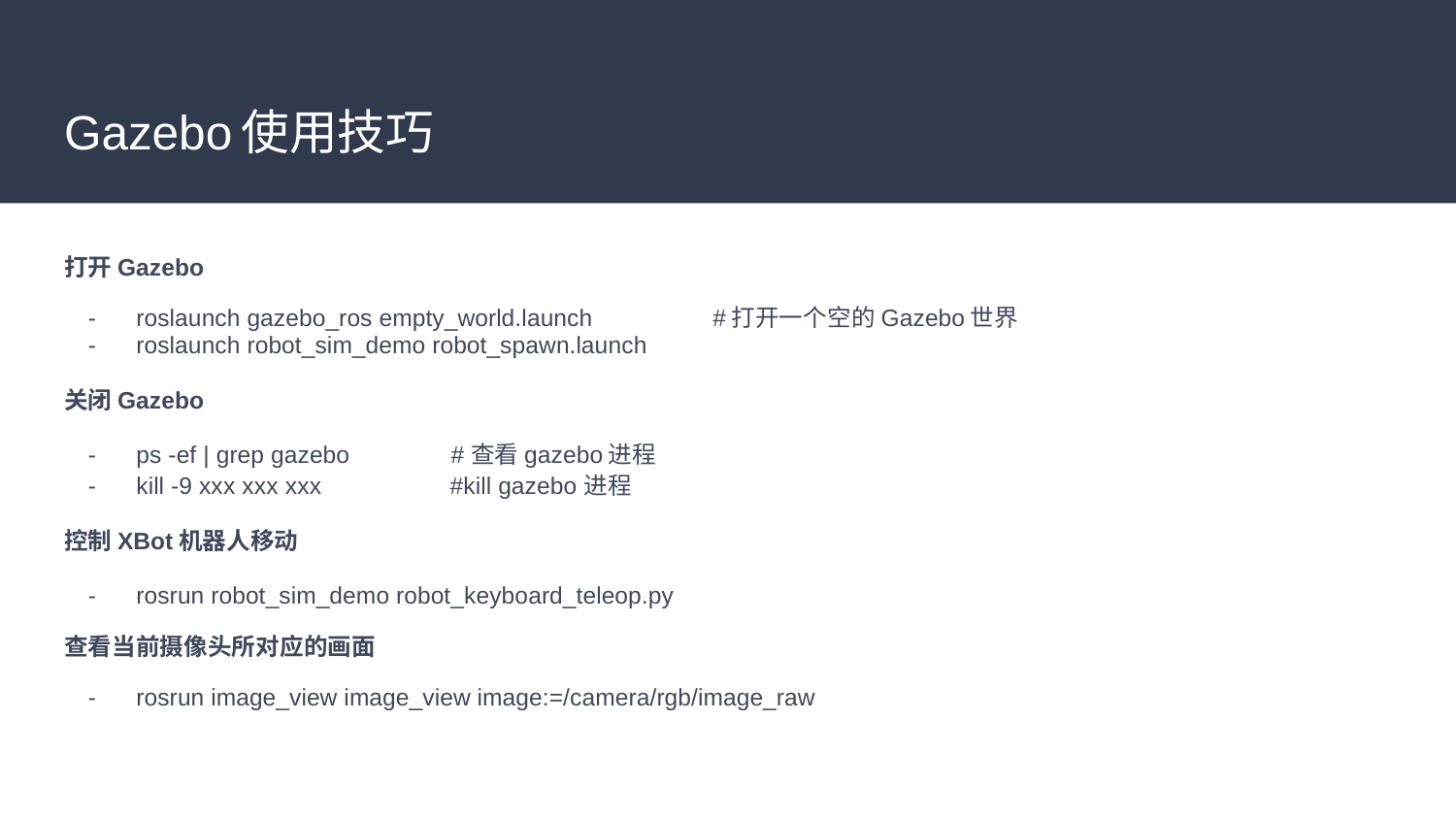

# Gazebo使用技巧
打开Gazebo
roslaunch gazebo_ros empty_world.launch		#打开一个空的Gazebo世界
roslaunch robot_sim_demo robot_spawn.launch
关闭Gazebo
ps -ef | grep gazebo               #查看gazebo进程
kill -9 xxx xxx xxx                   #kill gazebo进程
控制XBot机器人移动
rosrun robot_sim_demo robot_keyboard_teleop.py
查看当前摄像头所对应的画面
rosrun image_view image_view image:=/camera/rgb/image_raw